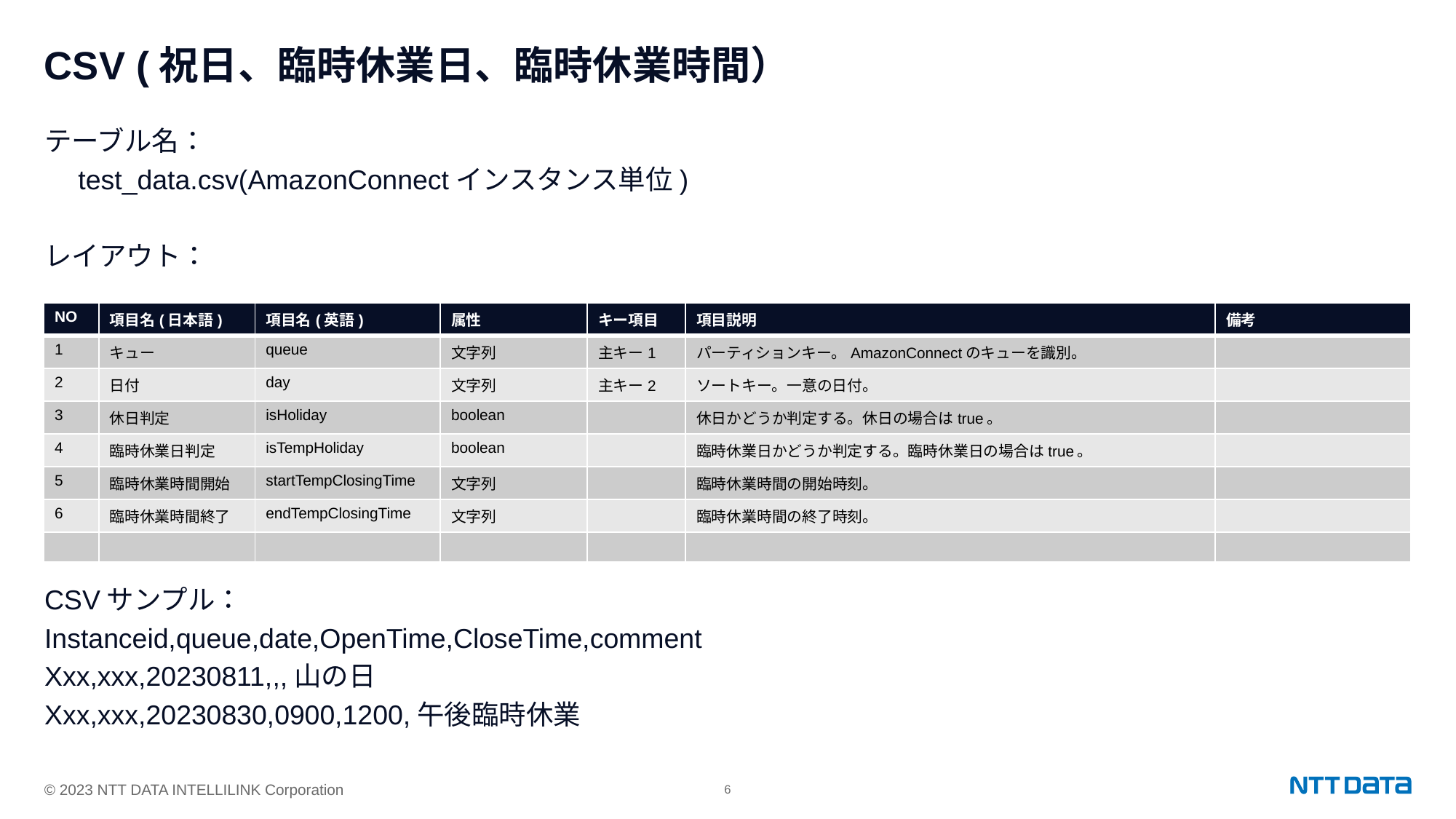

# CSV (祝日、臨時休業日、臨時休業時間）
テーブル名：
　test_data.csv(AmazonConnectインスタンス単位)

レイアウト：

CSVサンプル：
Instanceid,queue,date,OpenTime,CloseTime,comment
Xxx,xxx,20230811,,,山の日
Xxx,xxx,20230830,0900,1200,午後臨時休業

| NO | 項目名(日本語) | 項目名(英語) | 属性 | キー項目 | 項目説明 | 備考 |
| --- | --- | --- | --- | --- | --- | --- |
| 1 | キュー | queue | 文字列 | 主キー1 | パーティションキー。AmazonConnectのキューを識別。 |  |
| 2 | 日付 | day | 文字列 | 主キー2 | ソートキー。一意の日付。 |  |
| 3 | 休日判定 | isHoliday | boolean |  | 休日かどうか判定する。休日の場合はtrue。 |  |
| 4 | 臨時休業日判定 | isTempHoliday | boolean |  | 臨時休業日かどうか判定する。臨時休業日の場合はtrue。 |  |
| 5 | 臨時休業時間開始 | startTempClosingTime | 文字列 |  | 臨時休業時間の開始時刻。 |  |
| 6 | 臨時休業時間終了 | endTempClosingTime | 文字列 |  | 臨時休業時間の終了時刻。 |  |
|  |  |  |  |  |  |  |